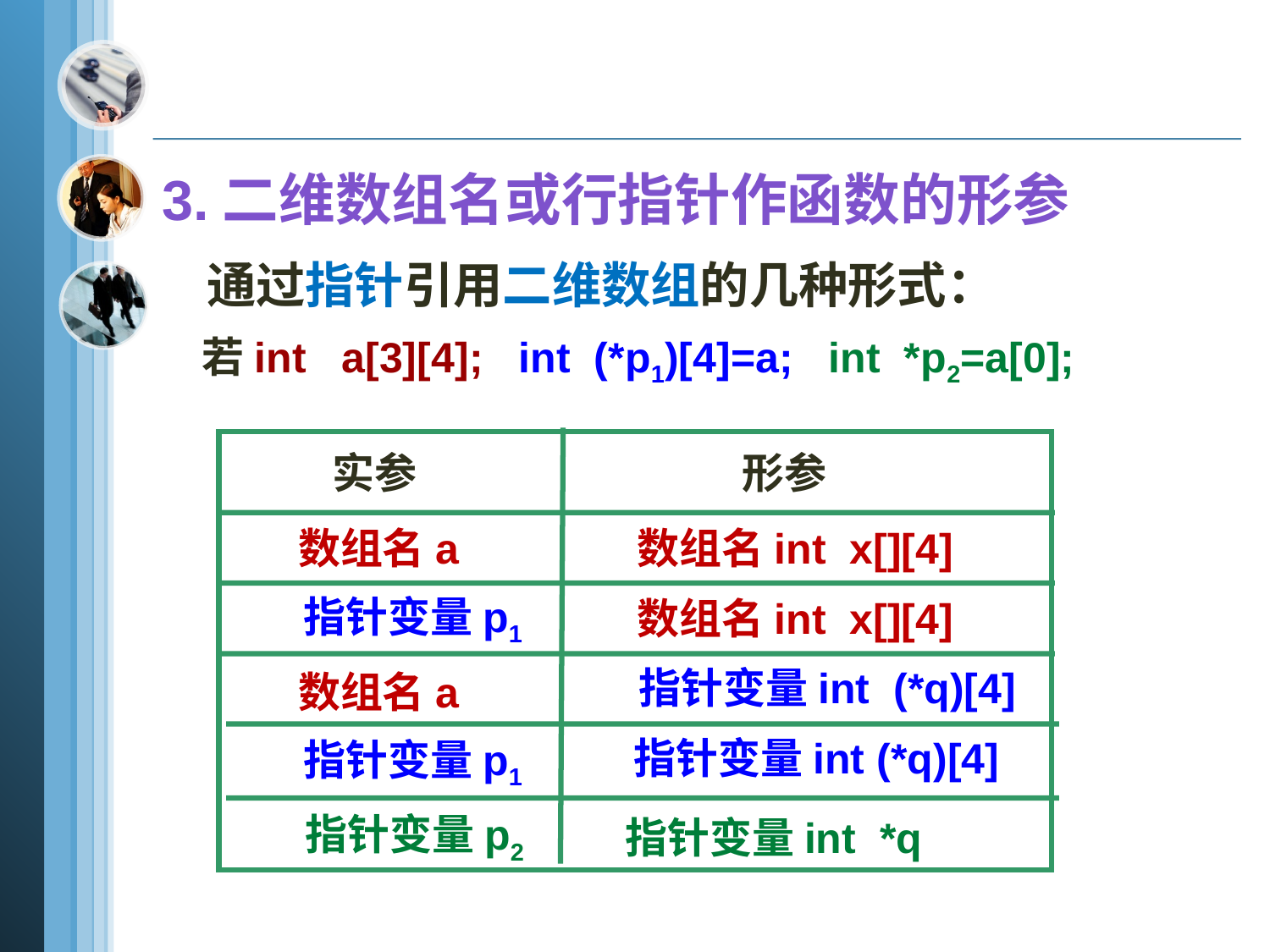

3.二维数组名或行指针作函数的形参

通过指针引用二维数组的几种形式：
若int   a[3][4];   int  (*p1)[4]=a;   int  *p2=a[0];

实参
形参

数组名a
数组名int  x[][4]

数组名int  x[][4]
指针变量p1

指针变量int  (*q)[4]
数组名a

指针变量int (*q)[4]
指针变量p1

指针变量p2
指针变量int  *q